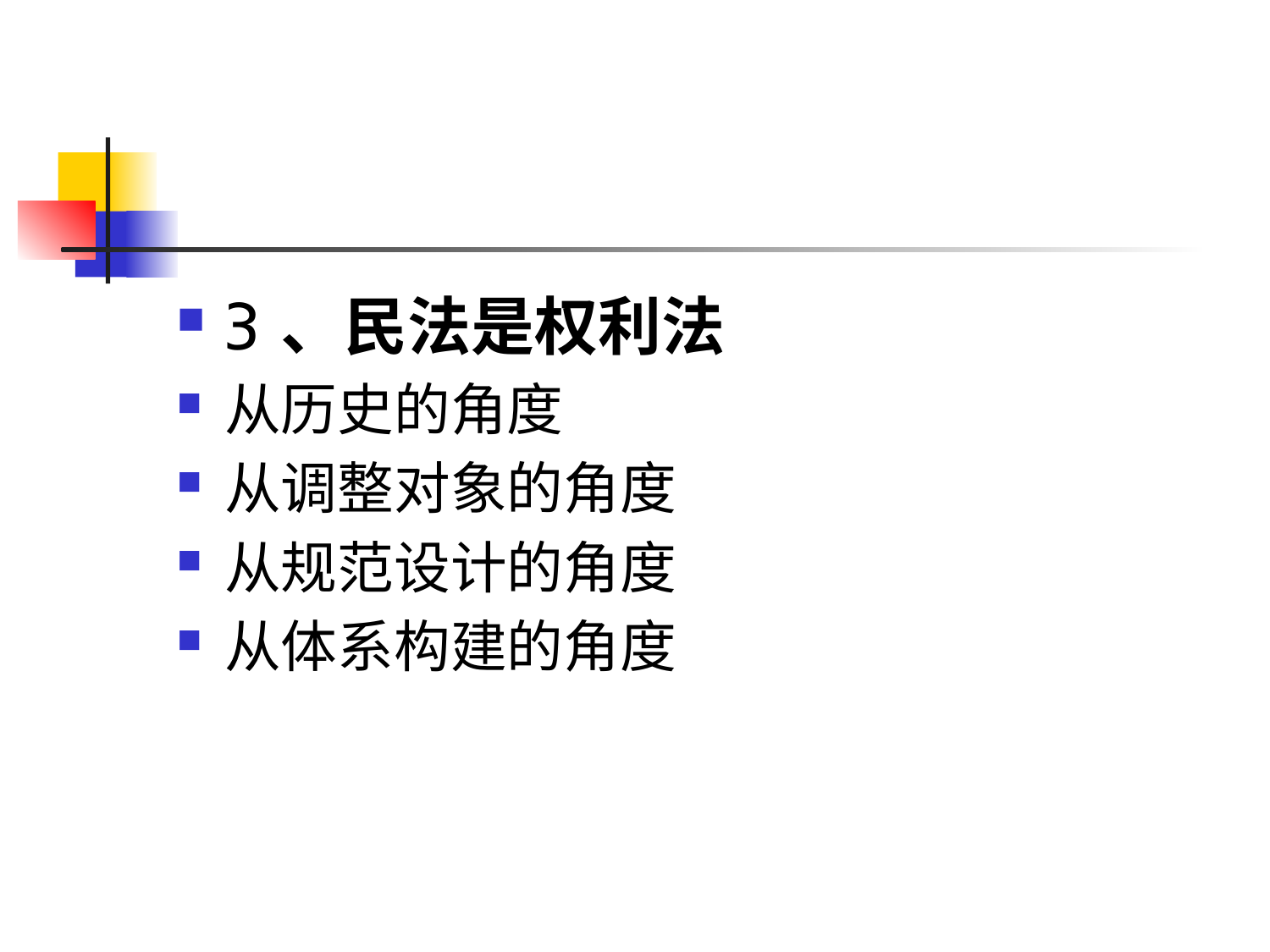

#
3、民法是权利法
从历史的角度
从调整对象的角度
从规范设计的角度
从体系构建的角度